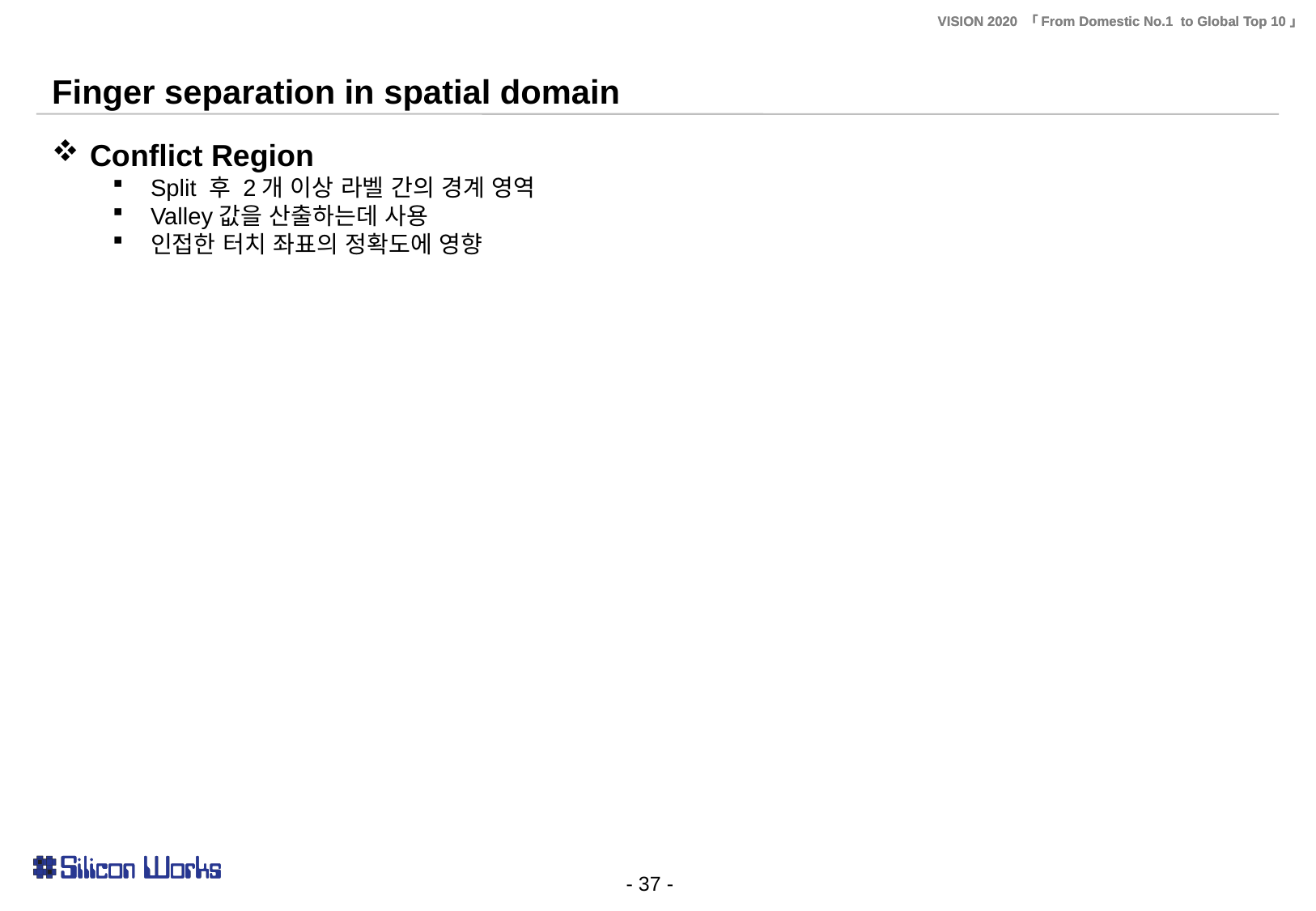

Finger separation in spatial domain
Conflict Region
Split 후 2개 이상 라벨 간의 경계 영역
Valley값을 산출하는데 사용
인접한 터치 좌표의 정확도에 영향